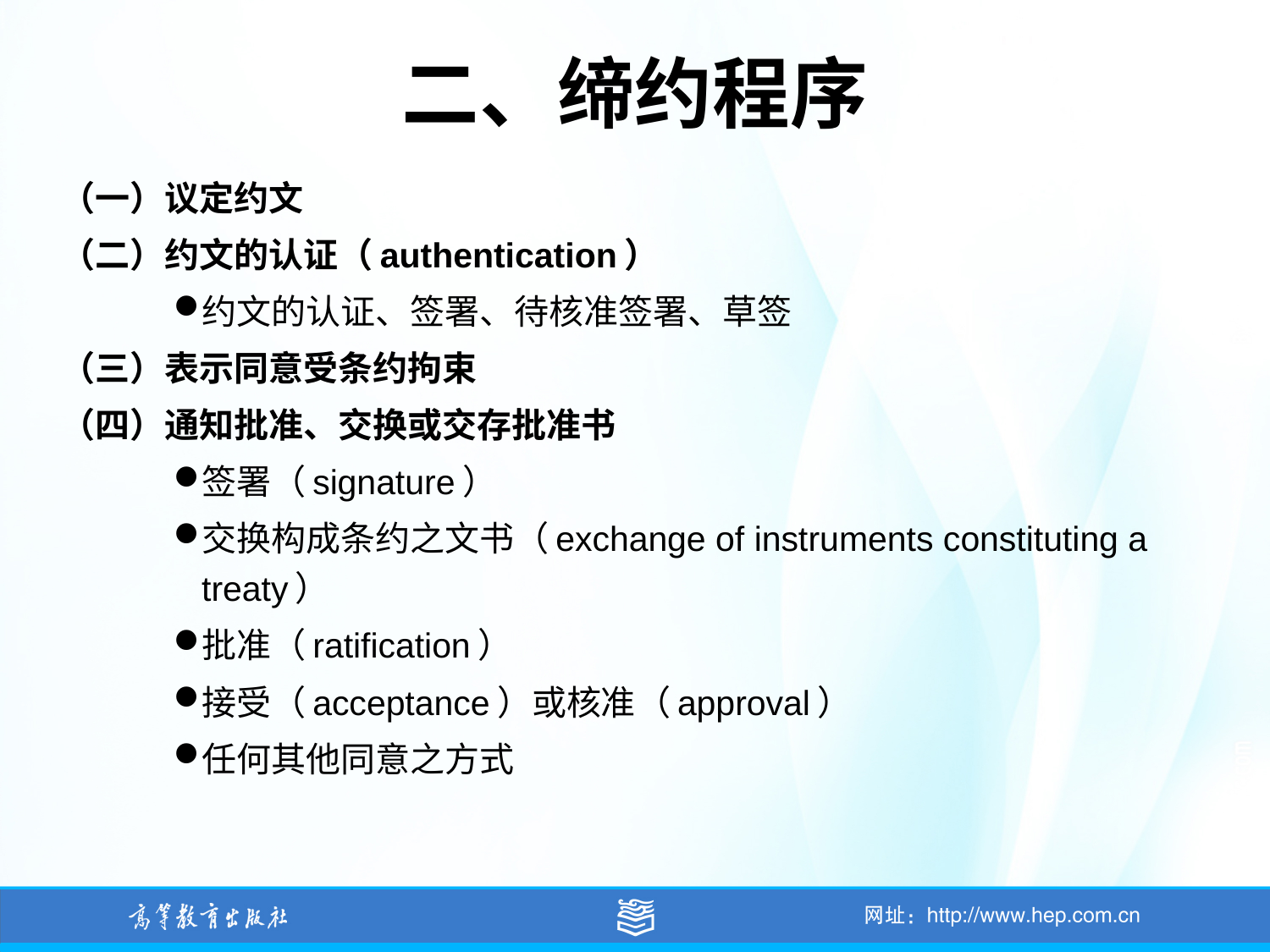

# 二、缔约程序

（一）议定约文
（二）约文的认证（authentication）
约文的认证、签署、待核准签署、草签
（三）表示同意受条约拘束
（四）通知批准、交换或交存批准书
签署（signature）
交换构成条约之文书（exchange of instruments constituting a treaty）
批准（ratification）
接受（acceptance）或核准（approval）
任何其他同意之方式